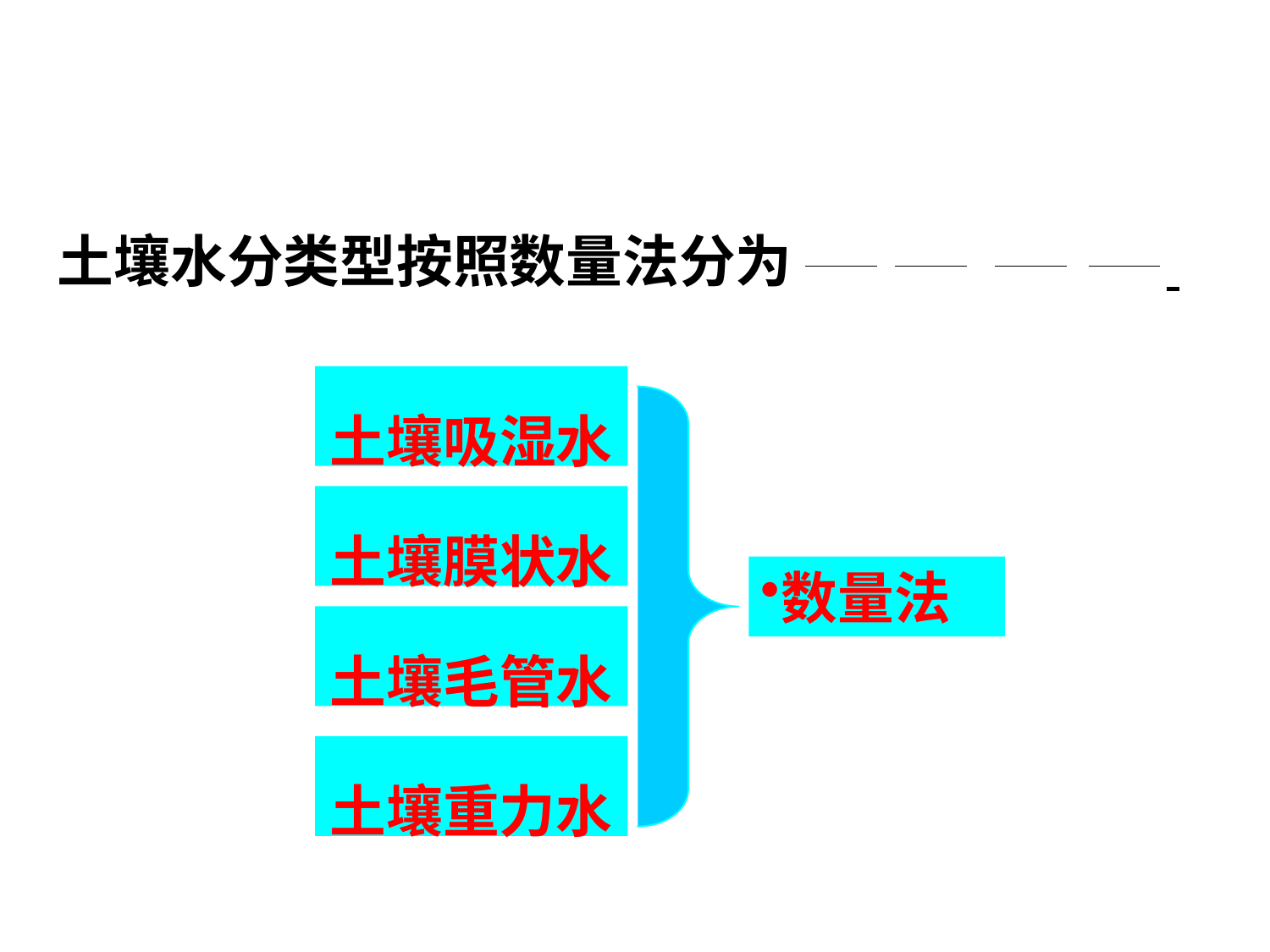

土壤水分类型按照数量法分为
土壤吸湿水

土壤膜状水
数量法
土壤毛管水
土壤重力水